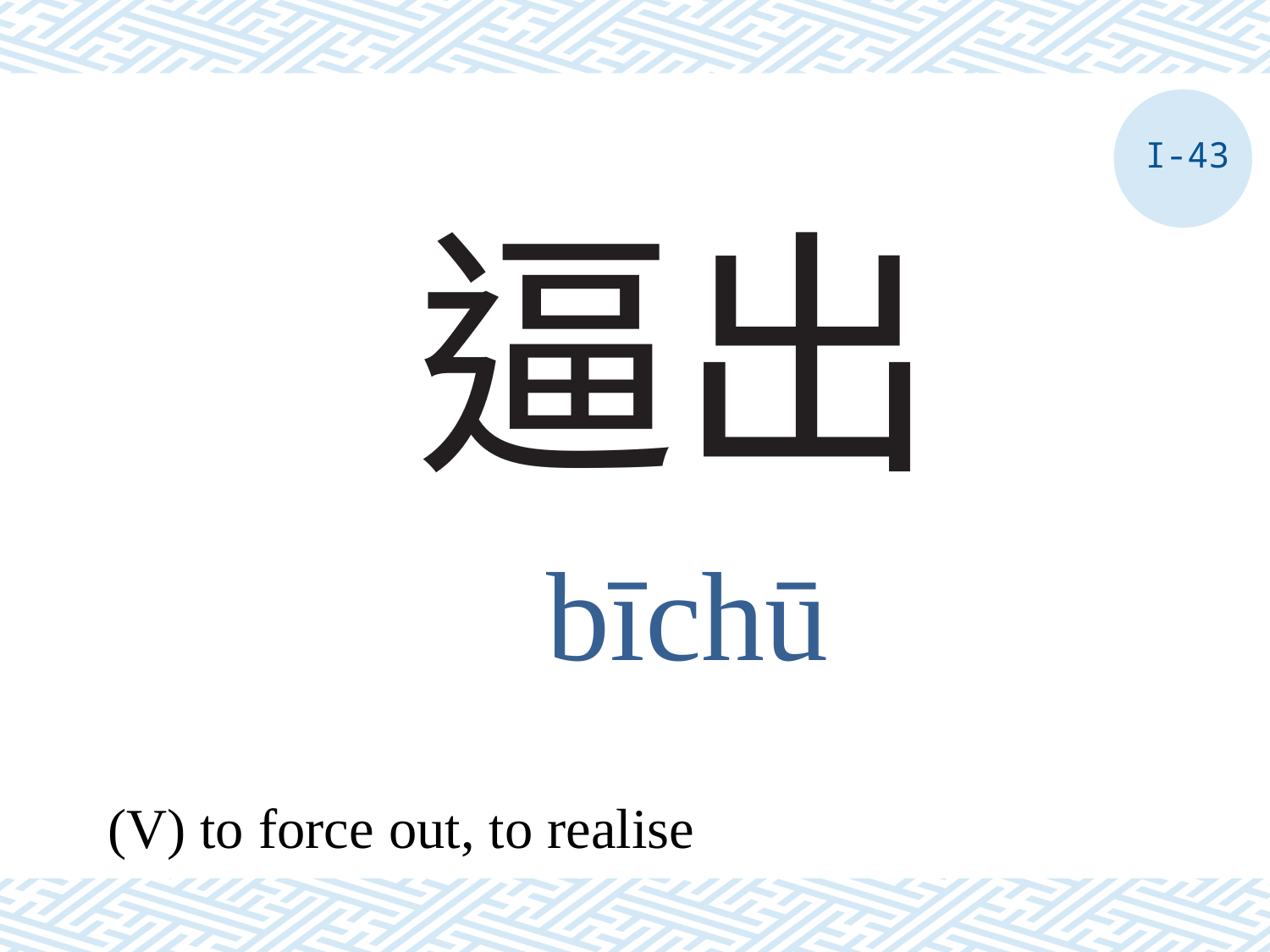

I-43

# 逼出
bīchū
(V) to force out, to realise